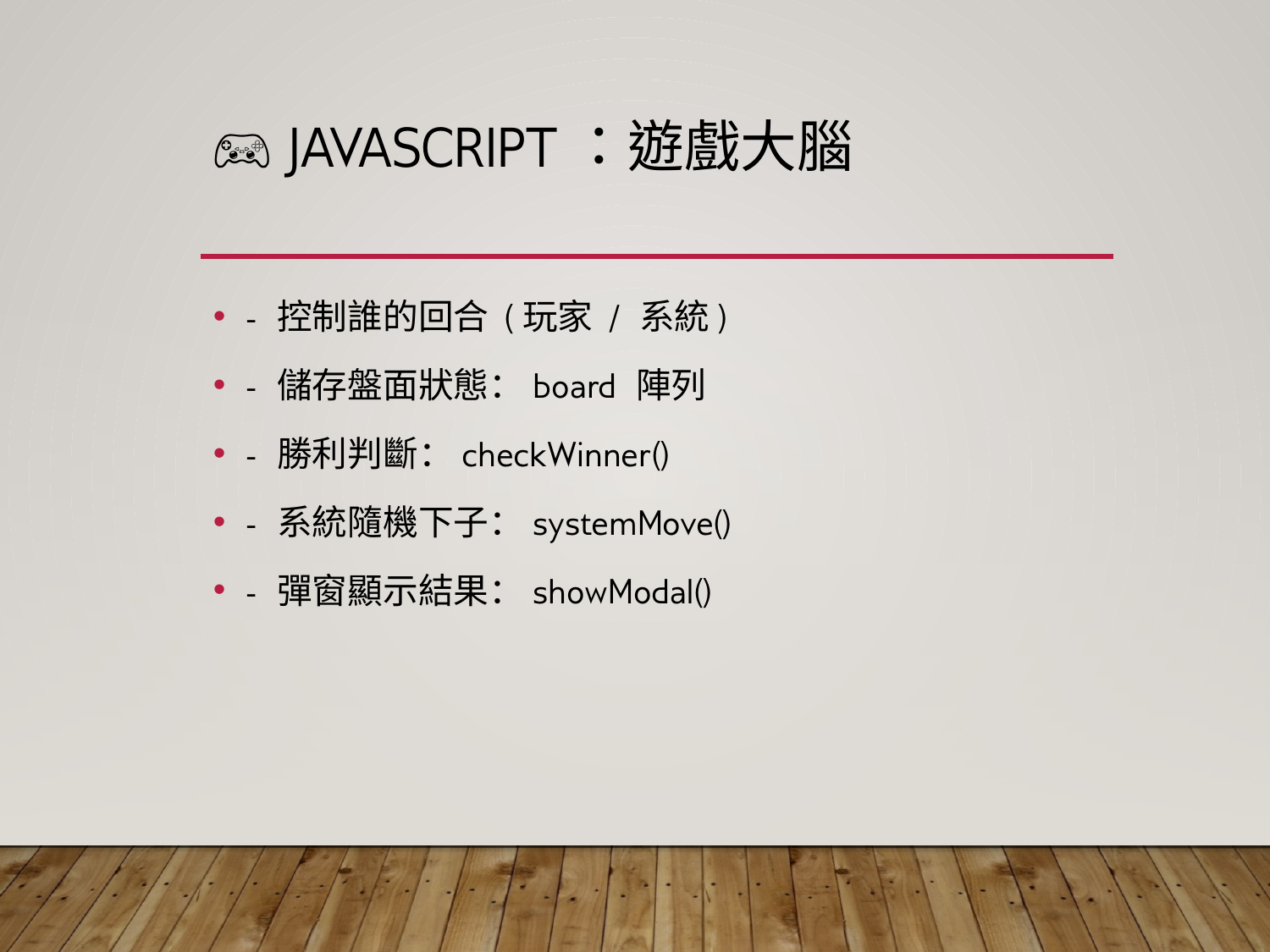

# 🎮 JavaScript：遊戲大腦
- 控制誰的回合 (玩家 / 系統)
- 儲存盤面狀態：board 陣列
- 勝利判斷：checkWinner()
- 系統隨機下子：systemMove()
- 彈窗顯示結果：showModal()